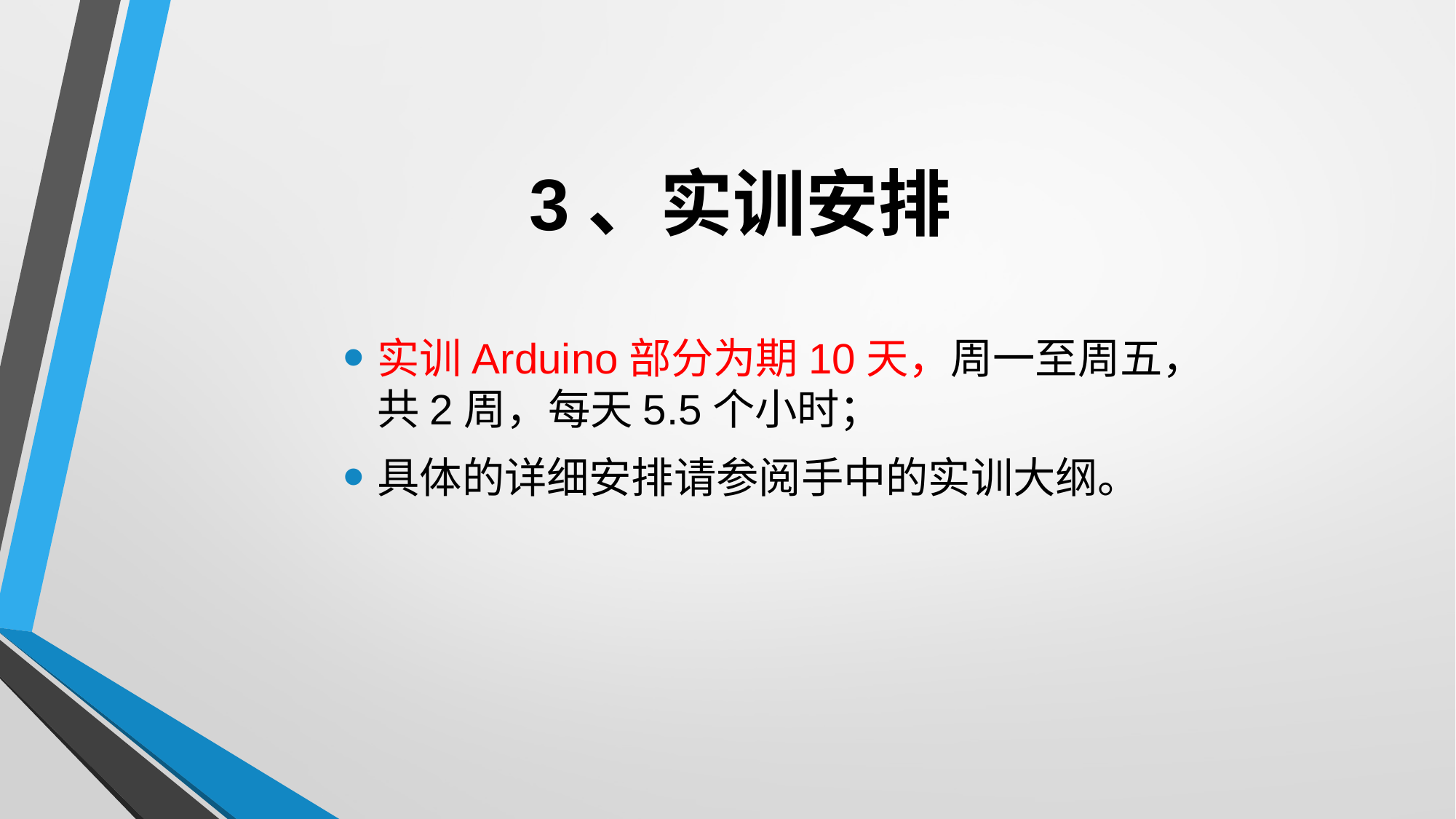

# 3、实训安排
实训Arduino部分为期10天，周一至周五，共2周，每天5.5个小时；
具体的详细安排请参阅手中的实训大纲。